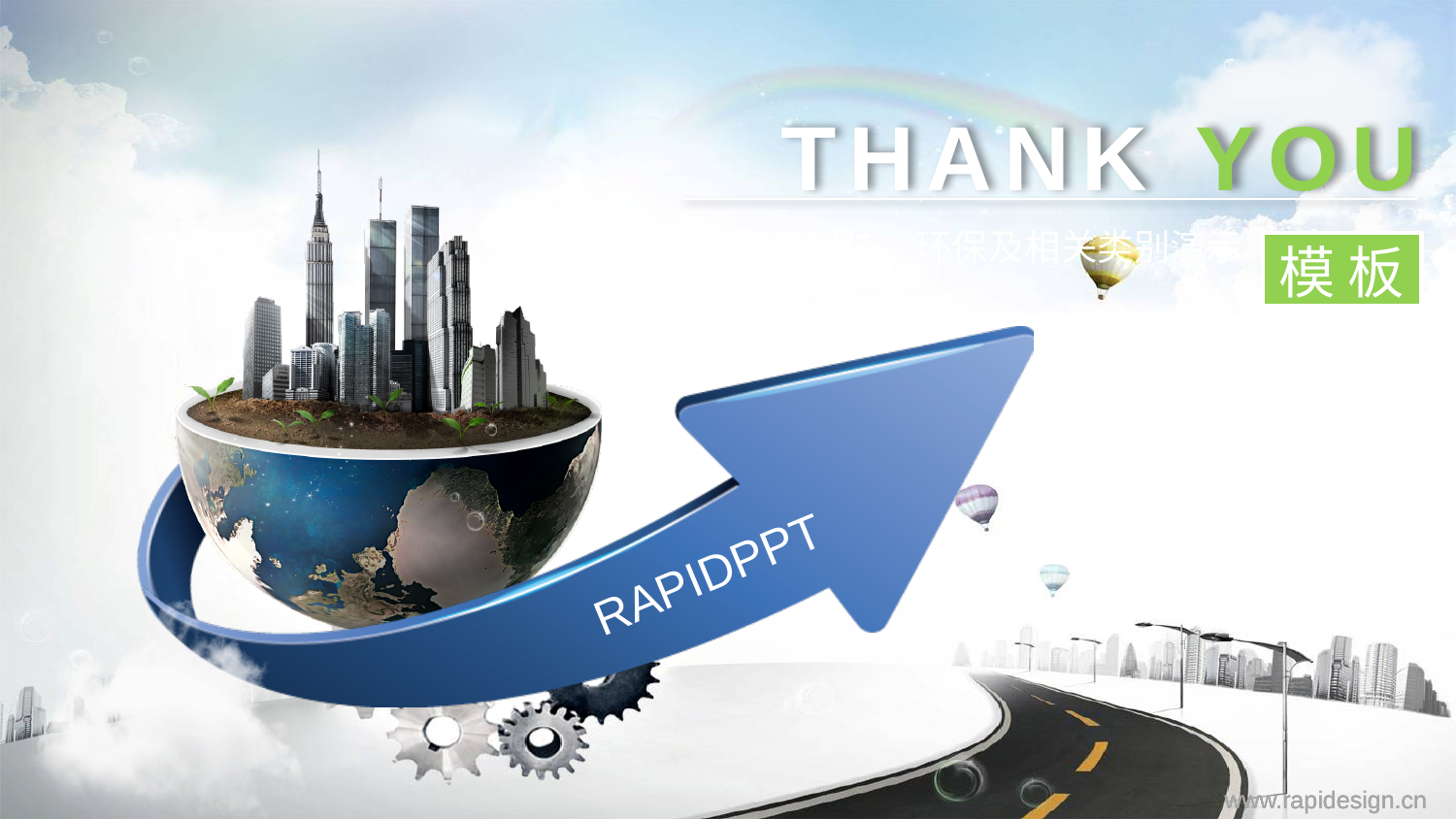

THANK YOU
适用于科技、环保及相关类别演示
模 板

RAPIDPPT
www.rapidesign.cn
www.rapidesign.cn